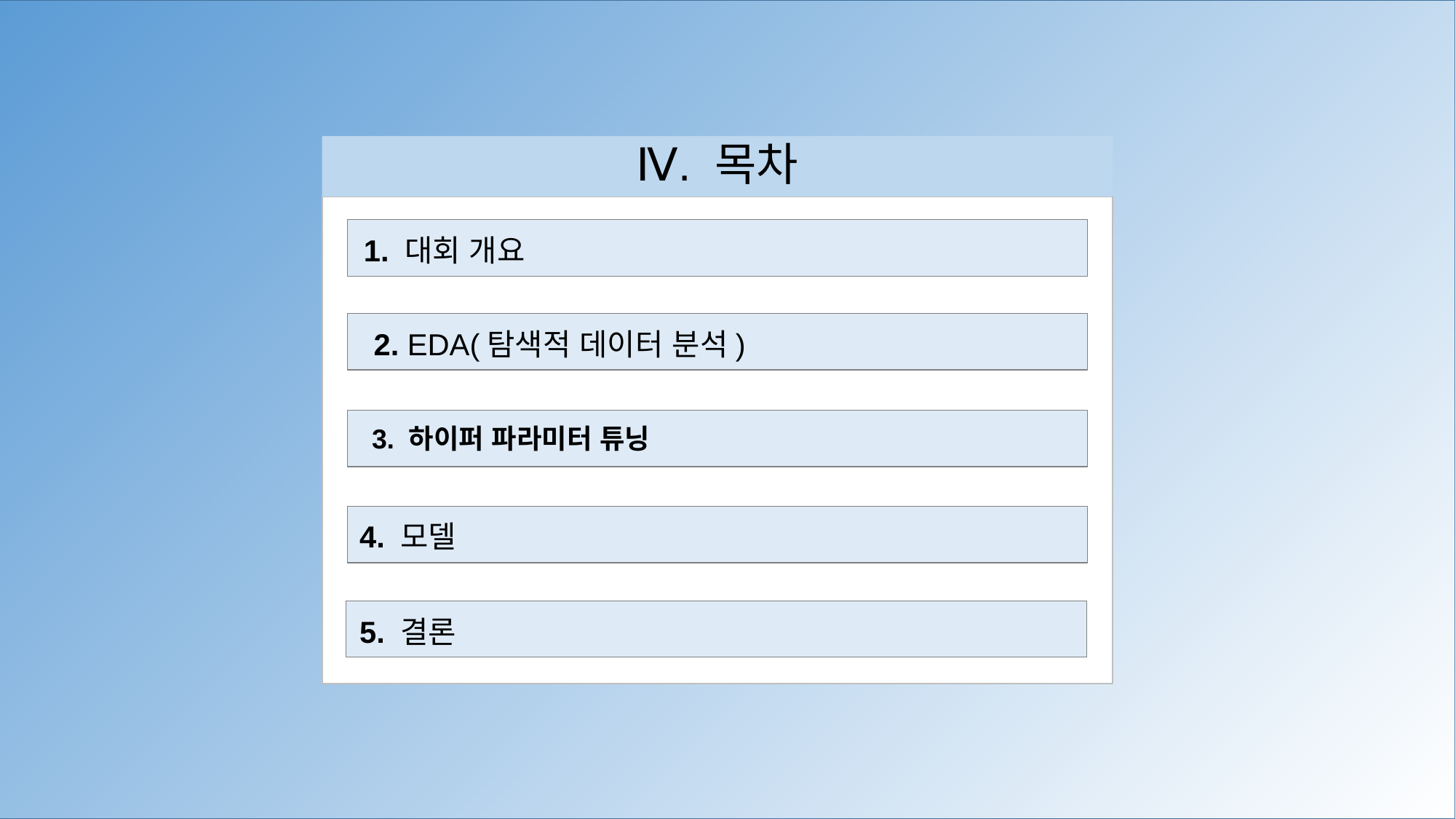

Ⅳ. 목차

1. 대회 개요

2. EDA(탐색적 데이터 분석)

3. 하이퍼 파라미터 튜닝

4. 모델

5. 결론